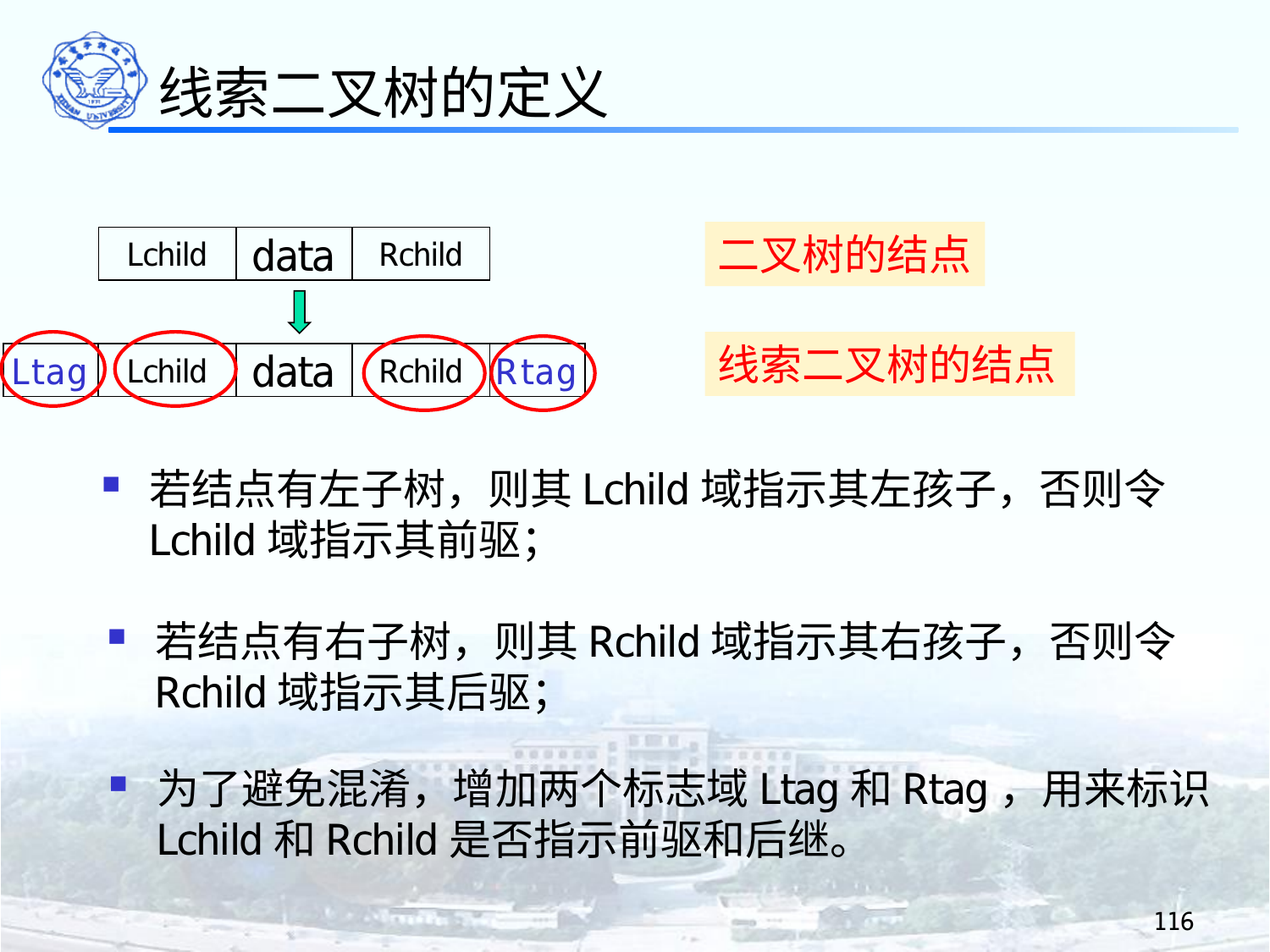

线索二叉树的定义
二叉树的结点
Lchild
data
Rchild

Ltag
Lchild
data
Rchild
Rtag

线索二叉树的结点

若结点有左子树，则其Lchild域指示其左孩子，否则令Lchild域指示其前驱；
若结点有右子树，则其Rchild域指示其右孩子，否则令Rchild域指示其后驱；
为了避免混淆，增加两个标志域Ltag和Rtag，用来标识Lchild和Rchild是否指示前驱和后继。

116